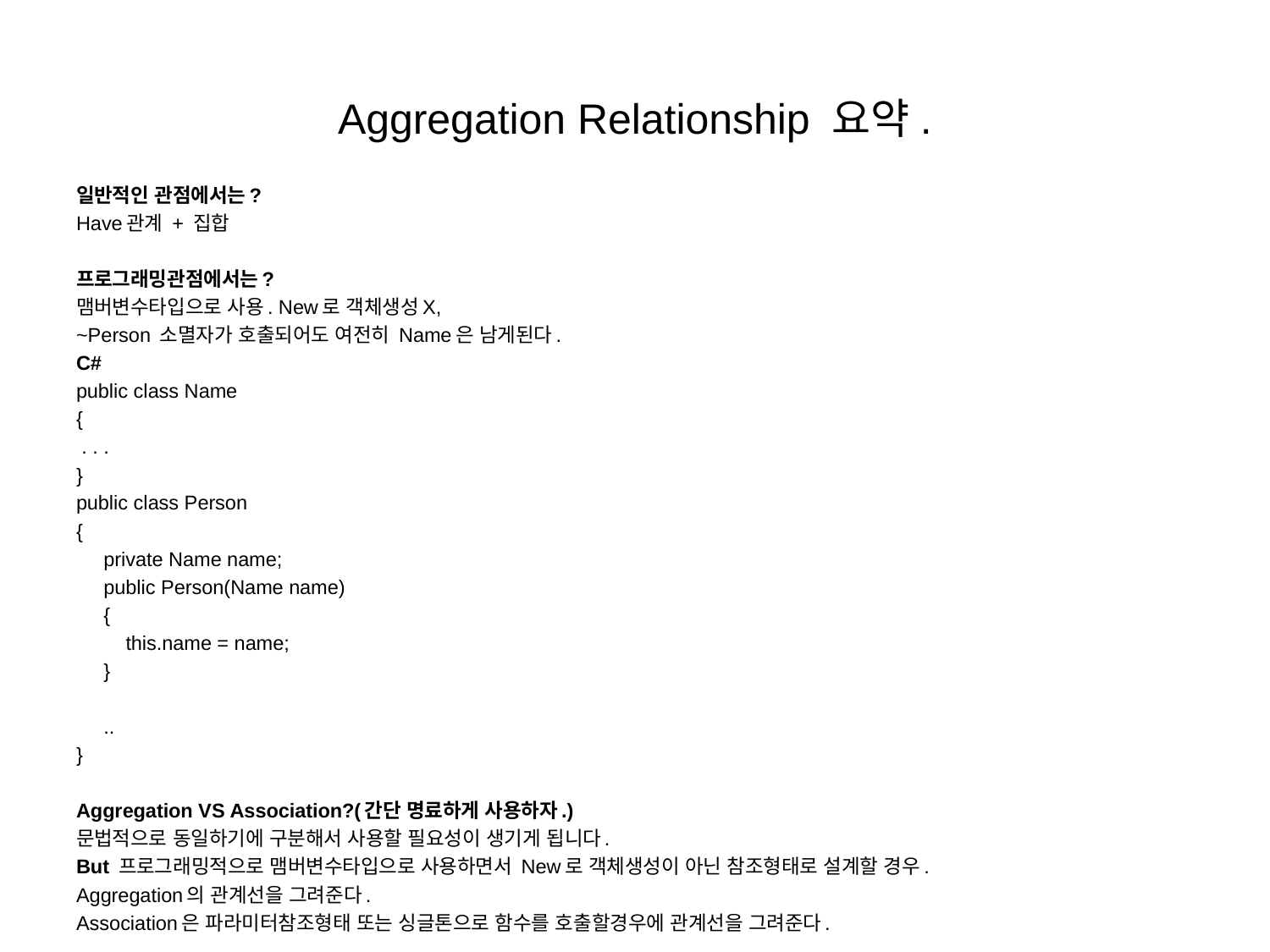

# Aggregation Relationship 요약.
일반적인 관점에서는?
Have관계 + 집합

프로그래밍관점에서는?
맴버변수타입으로 사용. New로 객체생성X,
~Person 소멸자가 호출되어도 여전히 Name은 남게된다.
C#
public class Name
{
 . . .
}
public class Person
{
     private Name name;
     public Person(Name name)
     {
         this.name = name;
     }

     ..
}

Aggregation VS Association?(간단 명료하게 사용하자.)
문법적으로 동일하기에 구분해서 사용할 필요성이 생기게 됩니다.
But 프로그래밍적으로 맴버변수타입으로 사용하면서 New로 객체생성이 아닌 참조형태로 설계할 경우.
Aggregation의 관계선을 그려준다.
Association은 파라미터참조형태 또는 싱글톤으로 함수를 호출할경우에 관계선을 그려준다.